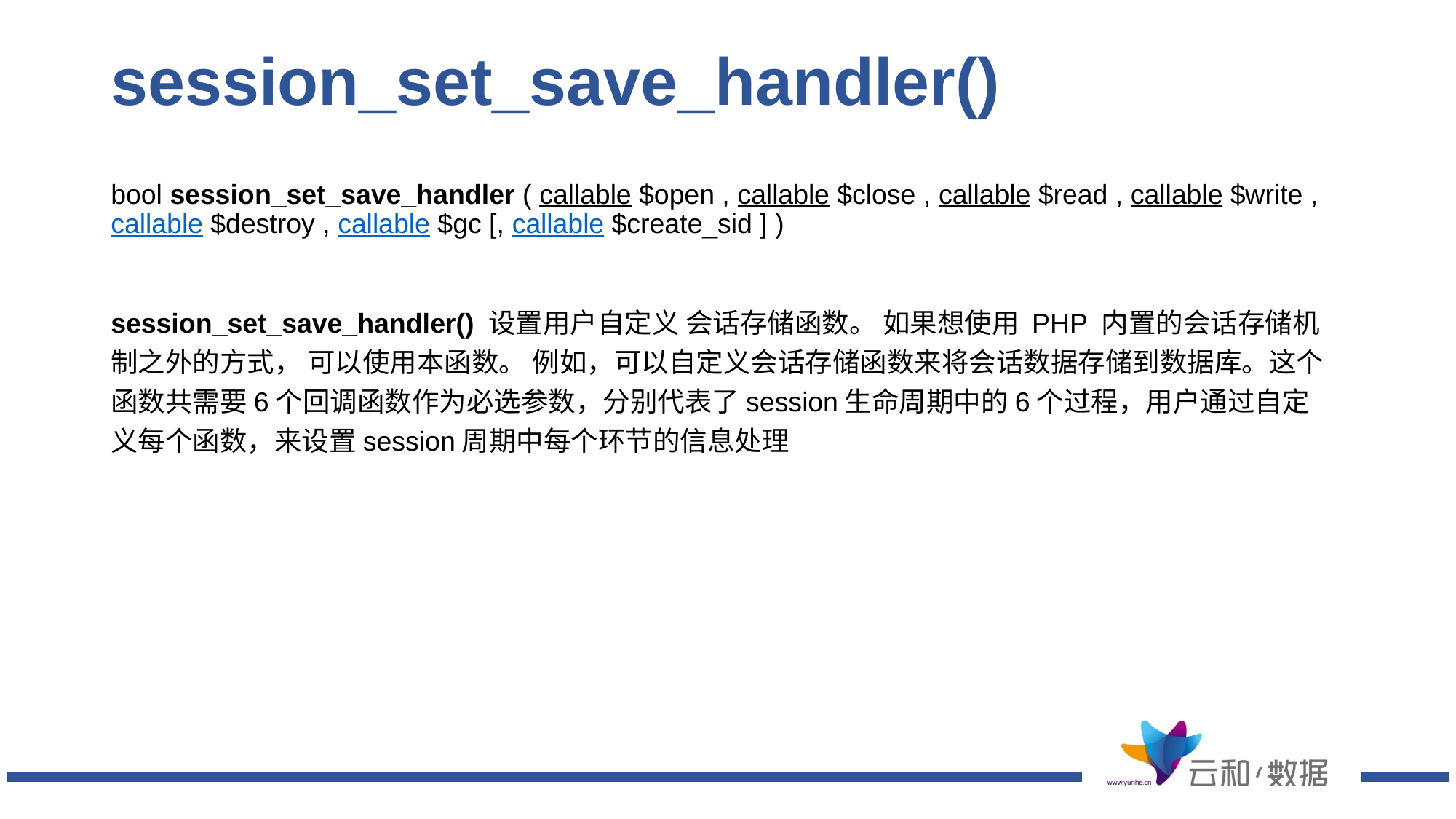

# session_set_save_handler()
bool session_set_save_handler ( callable $open , callable $close , callable $read , callable $write , callable $destroy , callable $gc [, callable $create_sid ] )

session_set_save_handler() 设置用户自定义 会话存储函数。 如果想使用 PHP 内置的会话存储机制之外的方式， 可以使用本函数。 例如，可以自定义会话存储函数来将会话数据存储到数据库。这个函数共需要6个回调函数作为必选参数，分别代表了session生命周期中的6个过程，用户通过自定义每个函数，来设置session周期中每个环节的信息处理